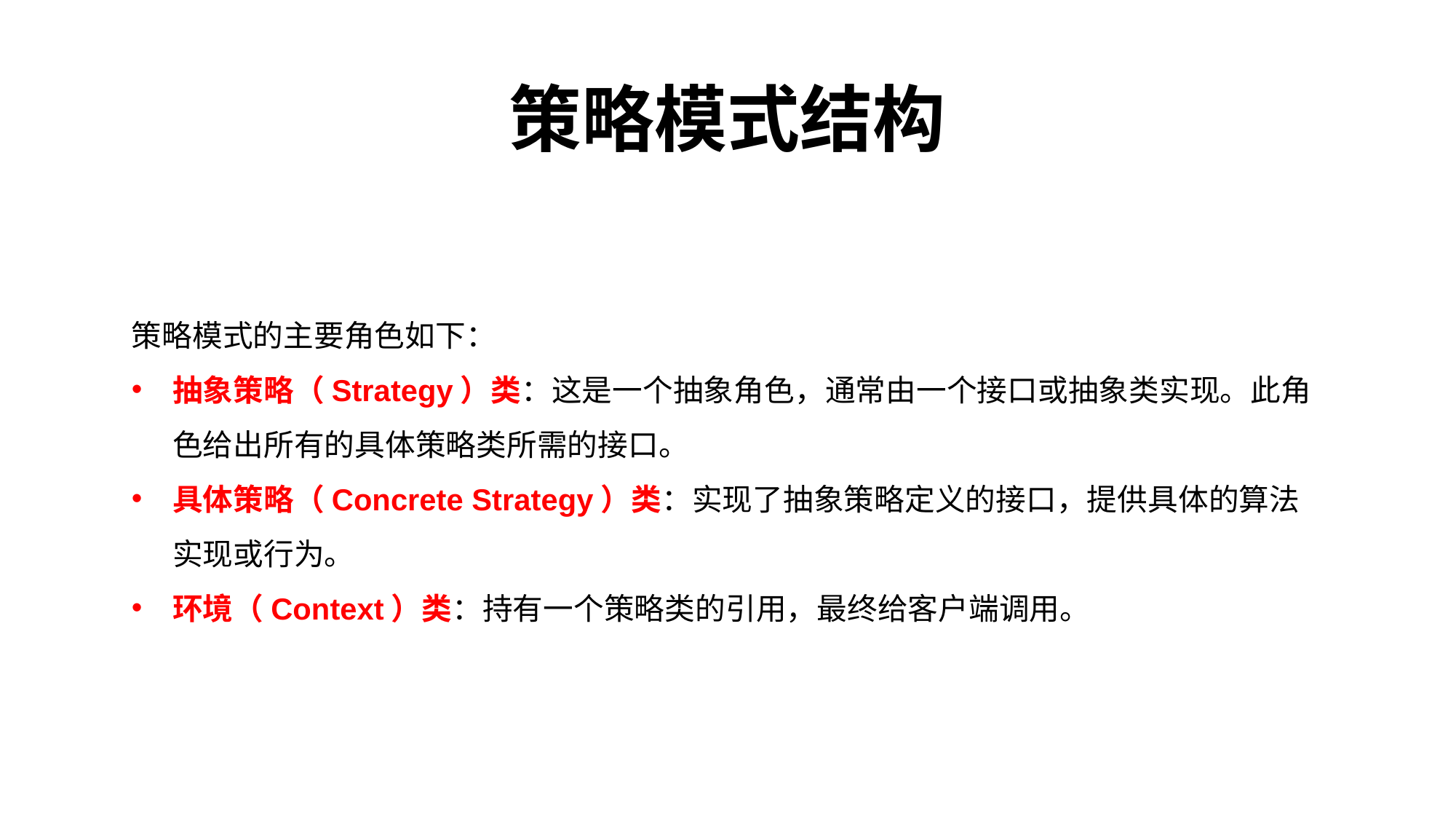

# 策略模式结构
策略模式的主要角色如下：
抽象策略（Strategy）类：这是一个抽象角色，通常由一个接口或抽象类实现。此角色给出所有的具体策略类所需的接口。
具体策略（Concrete Strategy）类：实现了抽象策略定义的接口，提供具体的算法实现或行为。
环境（Context）类：持有一个策略类的引用，最终给客户端调用。